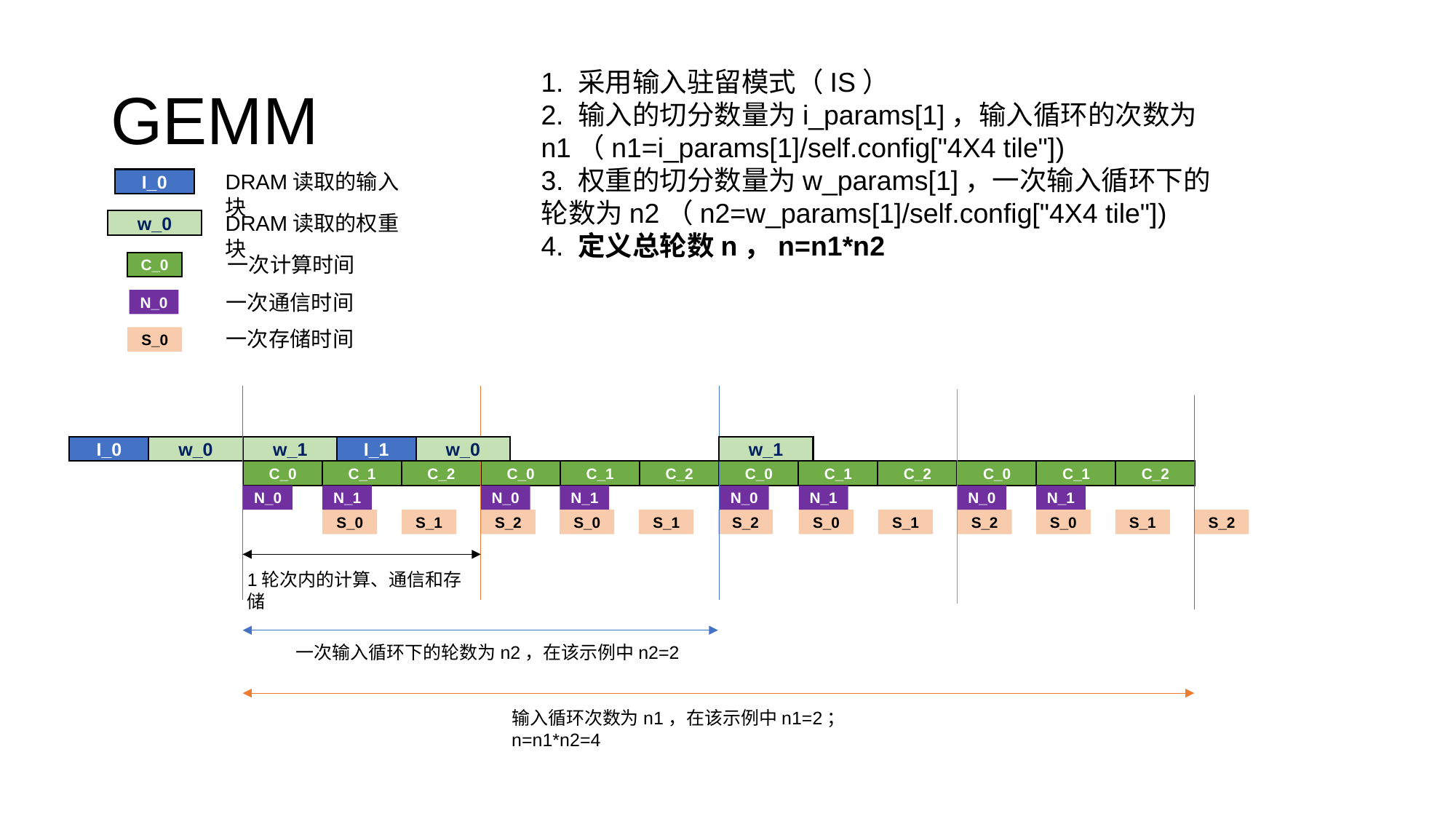

# GEMM
1. 采用输入驻留模式（IS）
2. 输入的切分数量为i_params[1]，输入循环的次数为n1（n1=i_params[1]/self.config["4X4 tile"])
3. 权重的切分数量为w_params[1]，一次输入循环下的轮数为n2（n2=w_params[1]/self.config["4X4 tile"])
4. 定义总轮数n，n=n1*n2
DRAM读取的输入块
I_0
DRAM读取的权重块
w_0
一次计算时间
C_0
一次通信时间
N_0
一次存储时间
S_0
w_1
I_1
w_0
I_0
w_0
w_1
C_0
C_1
C_2
C_0
C_1
C_2
C_0
C_1
C_2
C_0
C_1
C_2
N_0
N_1
N_0
N_1
N_0
N_1
N_0
N_1
S_0
S_1
S_2
S_0
S_1
S_2
S_0
S_1
S_2
S_0
S_1
S_2
1轮次内的计算、通信和存储
一次输入循环下的轮数为n2，在该示例中n2=2
输入循环次数为n1，在该示例中n1=2；n=n1*n2=4